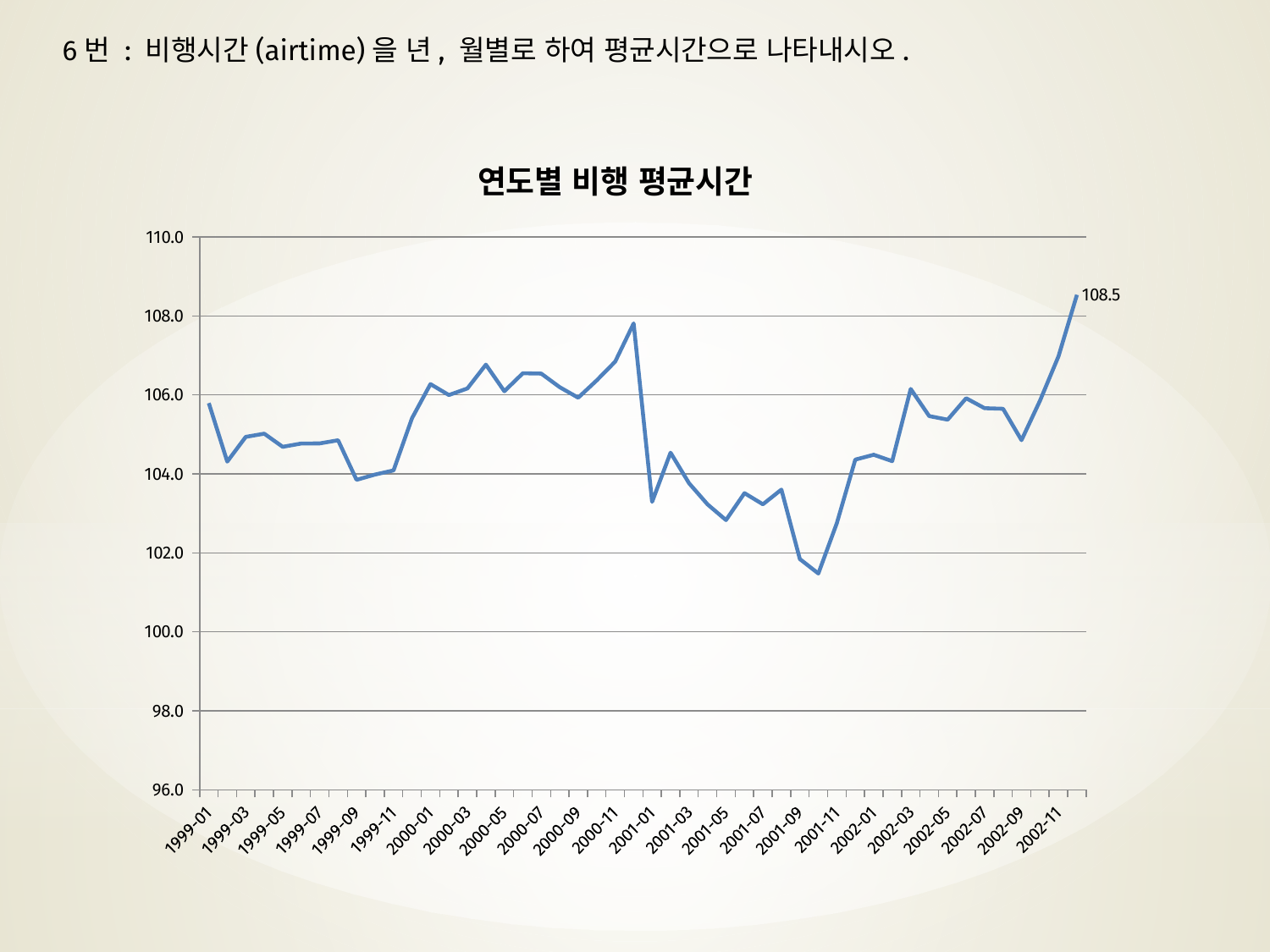

6번 : 비행시간(airtime)을 년, 월별로 하여 평균시간으로 나타내시오.

### Chart: 연도별 비행 평균시간

| Category | airtime |
|---|---|
| 1999-01 | 105.793355486415 |
| 1999-02 | 104.310789314085 |
| 1999-03 | 104.937560592107 |
| 1999-04 | 105.01841567125 |
| 1999-05 | 104.686227699598 |
| 1999-06 | 104.769385934635 |
| 1999-07 | 104.772025731203 |
| 1999-08 | 104.851680289671 |
| 1999-09 | 103.849224465905 |
| 1999-10 | 103.983698555779 |
| 1999-11 | 104.088406796664 |
| 1999-12 | 105.409180657955 |
| 2000-01 | 106.274113421745 |
| 2000-02 | 105.996999262075 |
| 2000-03 | 106.16374991785 |
| 2000-04 | 106.765899699515 |
| 2000-05 | 106.09297382183 |
| 2000-06 | 106.548051971095 |
| 2000-07 | 106.539435409016 |
| 2000-08 | 106.194907422027 |
| 2000-09 | 105.929349835195 |
| 2000-10 | 106.36682628067 |
| 2000-11 | 106.843442182097 |
| 2000-12 | 107.809636374119 |
| 2001-01 | 103.290812337695 |
| 2001-02 | 104.537730936251 |
| 2001-03 | 103.764048211584 |
| 2001-04 | 103.227013950744 |
| 2001-05 | 102.829783794706 |
| 2001-06 | 103.512996913021 |
| 2001-07 | 103.229591167405 |
| 2001-08 | 103.602278930002 |
| 2001-09 | 101.842438741704 |
| 2001-10 | 101.477215152147 |
| 2001-11 | 102.752391833803 |
| 2001-12 | 104.361971708347 |
| 2002-01 | 104.484336241678 |
| 2002-02 | 104.32269838576 |
| 2002-03 | 106.15145201877 |
| 2002-04 | 105.463606666451 |
| 2002-05 | 105.372983590052 |
| 2002-06 | 105.915571669346 |
| 2002-07 | 105.664070291988 |
| 2002-08 | 105.648656101336 |
| 2002-09 | 104.853544890041 |
| 2002-10 | 105.854108726571 |
| 2002-11 | 106.976769090355 |
| 2002-12 | 108.534953405805 |